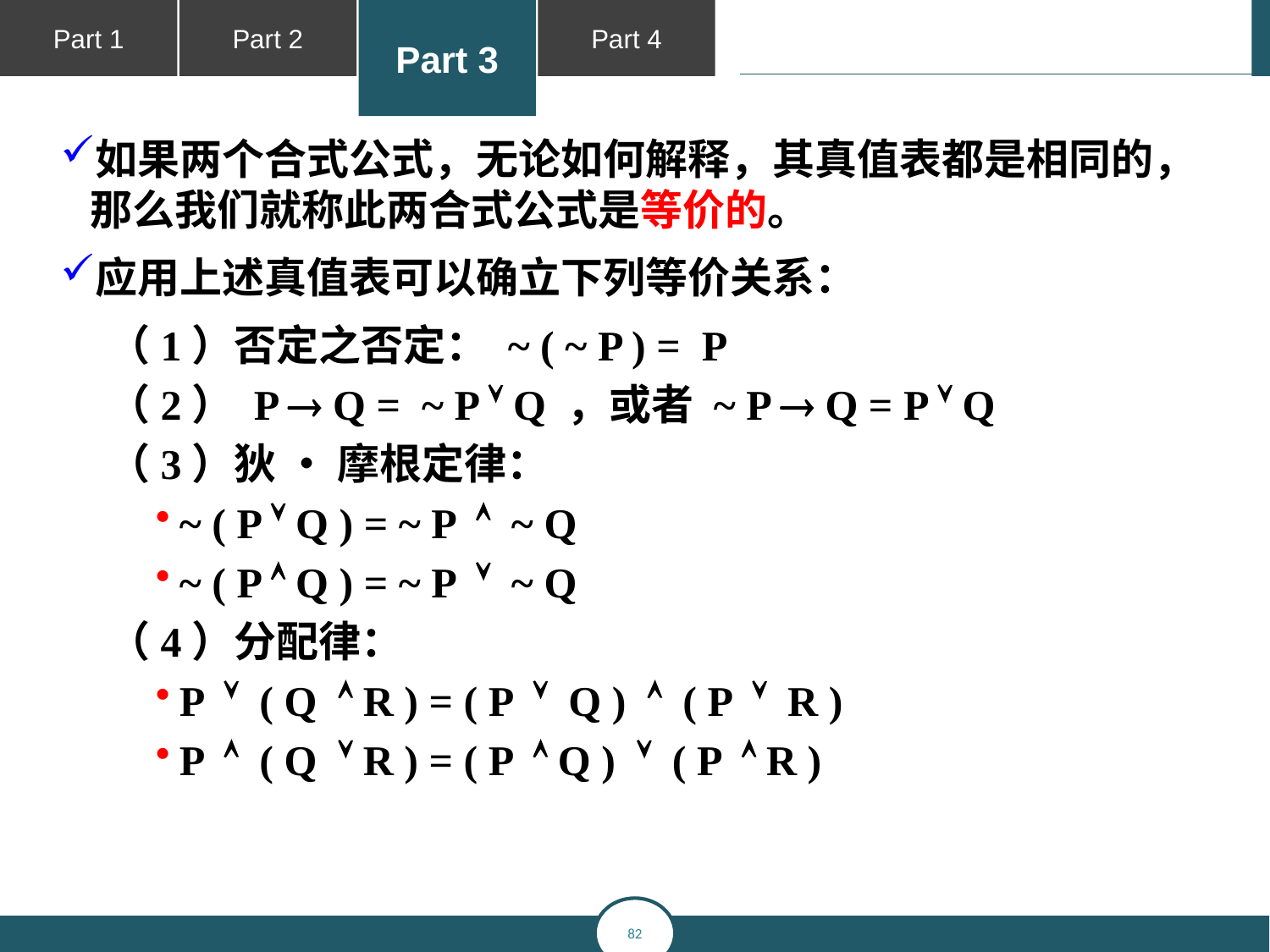

如果两个合式公式，无论如何解释，其真值表都是相同的，那么我们就称此两合式公式是等价的。
应用上述真值表可以确立下列等价关系：
（1）否定之否定： ~ ( ~ P ) =  P
（2） P → Q =  ~ P ∨ Q ，或者 ~ P → Q = P ∨ Q
（3）狄 • 摩根定律：
~ ( P ∨ Q ) = ~ P  ∧  ~ Q
~ ( P ∧ Q ) = ~ P  ∨  ~ Q
（4）分配律：
P  ∨  ( Q  ∧ R ) = ( P  ∨  Q )  ∧  ( P  ∨  R )
P  ∧  ( Q  ∨ R ) = ( P  ∧ Q )  ∨  ( P  ∧ R )